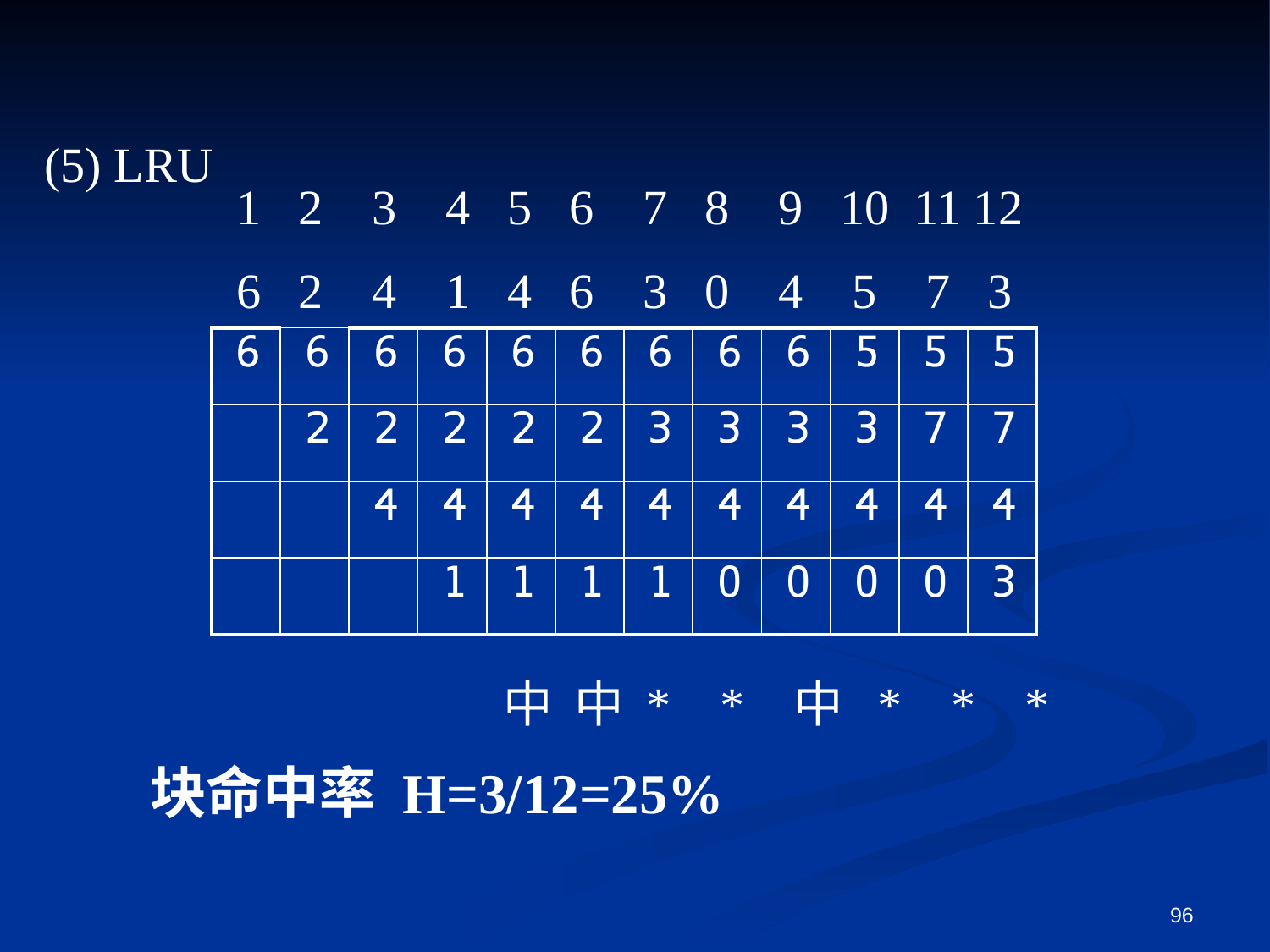

(5) LRU

 1   2    3    4   5   6    7   8    9   10  11 12
 6   2    4    1   4   6    3   0    4    5    7   3
| 6 | 6 | 6 | 6 | 6 | 6 | 6 | 6 | 6 | 5 | 5 | 5 |
| --- | --- | --- | --- | --- | --- | --- | --- | --- | --- | --- | --- |
|  | 2 | 2 | 2 | 2 | 2 | 3 | 3 | 3 | 3 | 7 | 7 |
|  |  | 4 | 4 | 4 | 4 | 4 | 4 | 4 | 4 | 4 | 4 |
|  |  |  | 1 | 1 | 1 | 1 | 0 | 0 | 0 | 0 | 3 |
      中  中 *    *   中  *    *    *
块命中率 H=3/12=25%
96